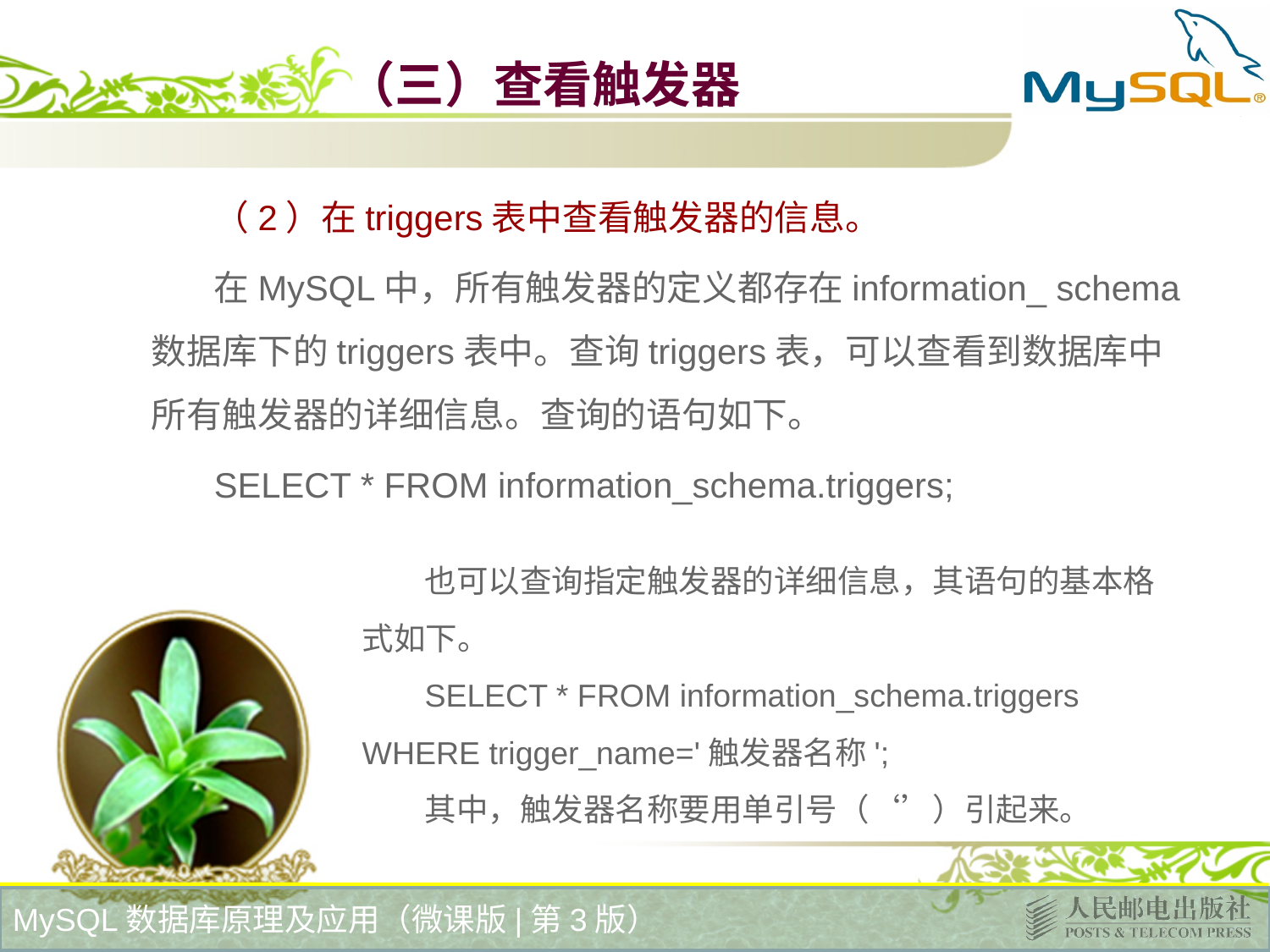

# （三）查看触发器
（2）在triggers表中查看触发器的信息。
在MySQL中，所有触发器的定义都存在information_ schema数据库下的triggers表中。查询triggers表，可以查看到数据库中所有触发器的详细信息。查询的语句如下。
SELECT * FROM information_schema.triggers;
也可以查询指定触发器的详细信息，其语句的基本格式如下。
SELECT * FROM information_schema.triggers WHERE trigger_name='触发器名称';
其中，触发器名称要用单引号（‘’）引起来。